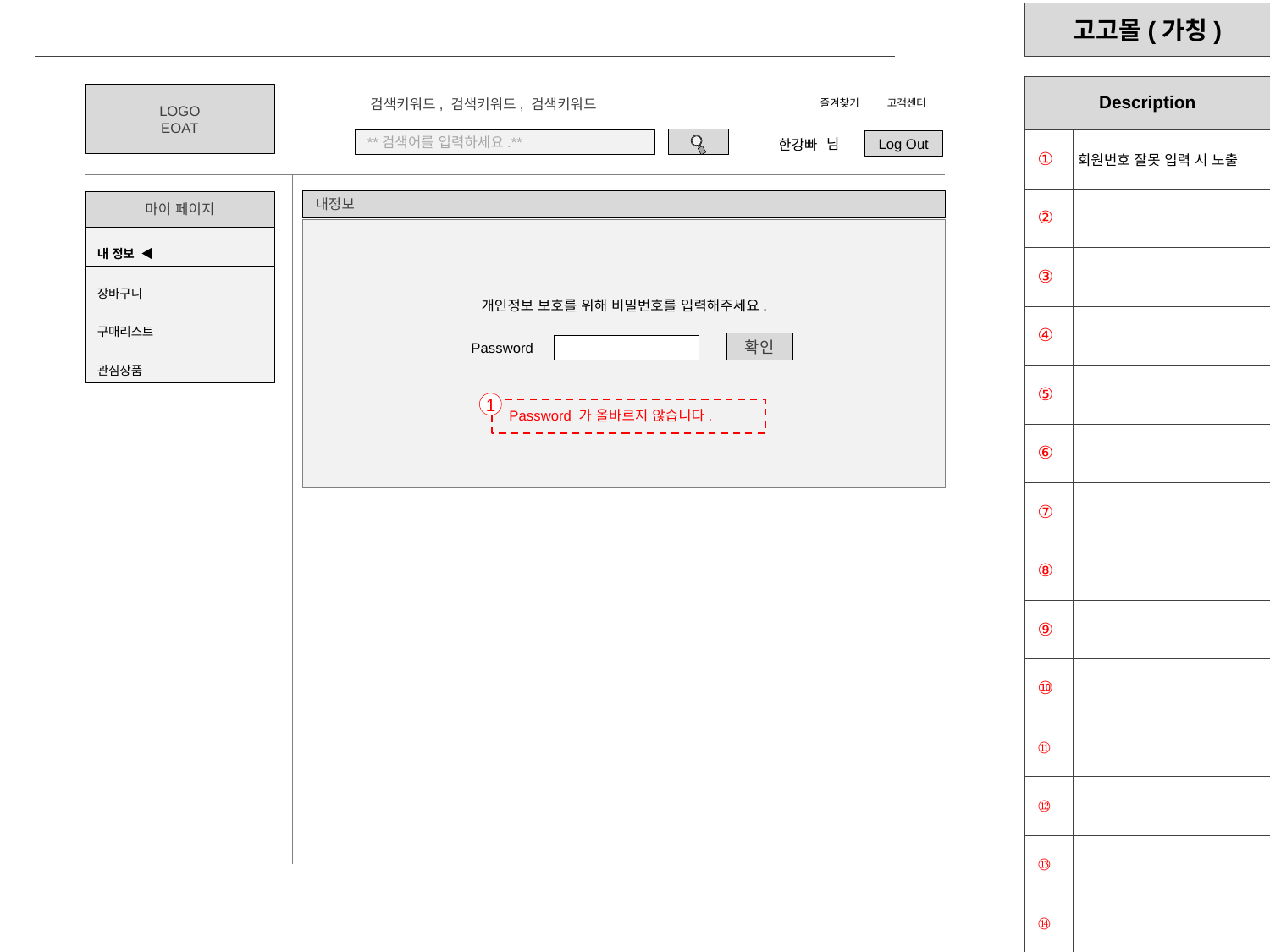

LOGO
EOAT
검색키워드, 검색키워드, 검색키워드
즐겨찾기
고객센터

님
| ① | 회원번호 잘못 입력 시 노출 |
| --- | --- |
| ② |  |
| ③ |  |
| ④ |  |
| ⑤ |  |
| ⑥ |  |
| ⑦ |  |
| ⑧ |  |
| ⑨ |  |
| ⑩ |  |
| ⑪ |  |
| ⑫ |  |
| ⑬ |  |
| ⑭ |  |
**검색어를 입력하세요.**
Log Out
한강빠
내정보
마이 페이지

내 정보  ◀
장바구니
개인정보 보호를 위해 비밀번호를 입력해주세요.
구매리스트
Password
확인

관심상품
1

Password 가 올바르지 않습니다.